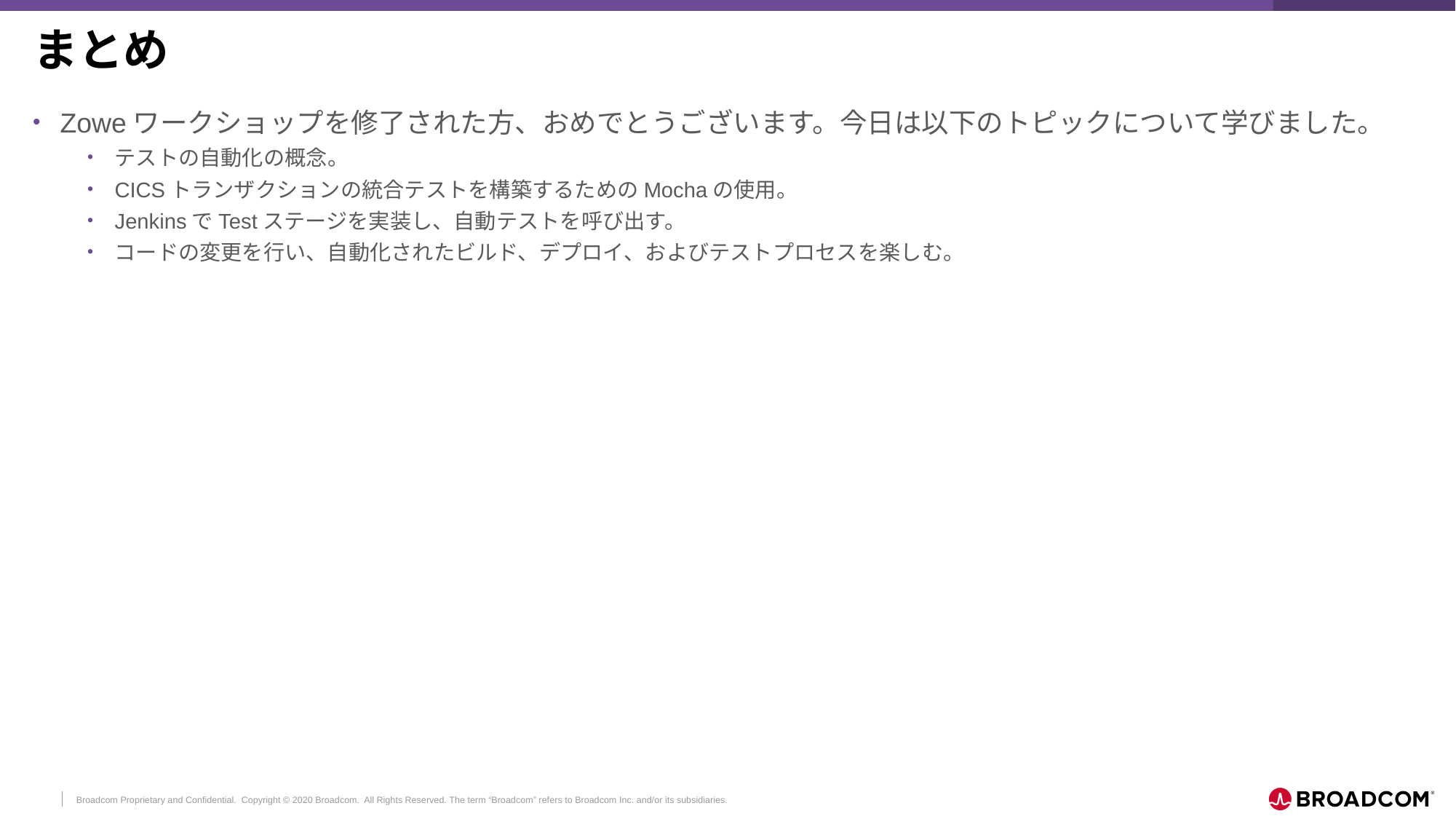

# まとめ
Zoweワークショップを修了された方、おめでとうございます。今日は以下のトピックについて学びました。
テストの自動化の概念。
CICSトランザクションの統合テストを構築するためのMochaの使用。
JenkinsでTestステージを実装し、自動テストを呼び出す。
コードの変更を行い、自動化されたビルド、デプロイ、およびテストプロセスを楽しむ。